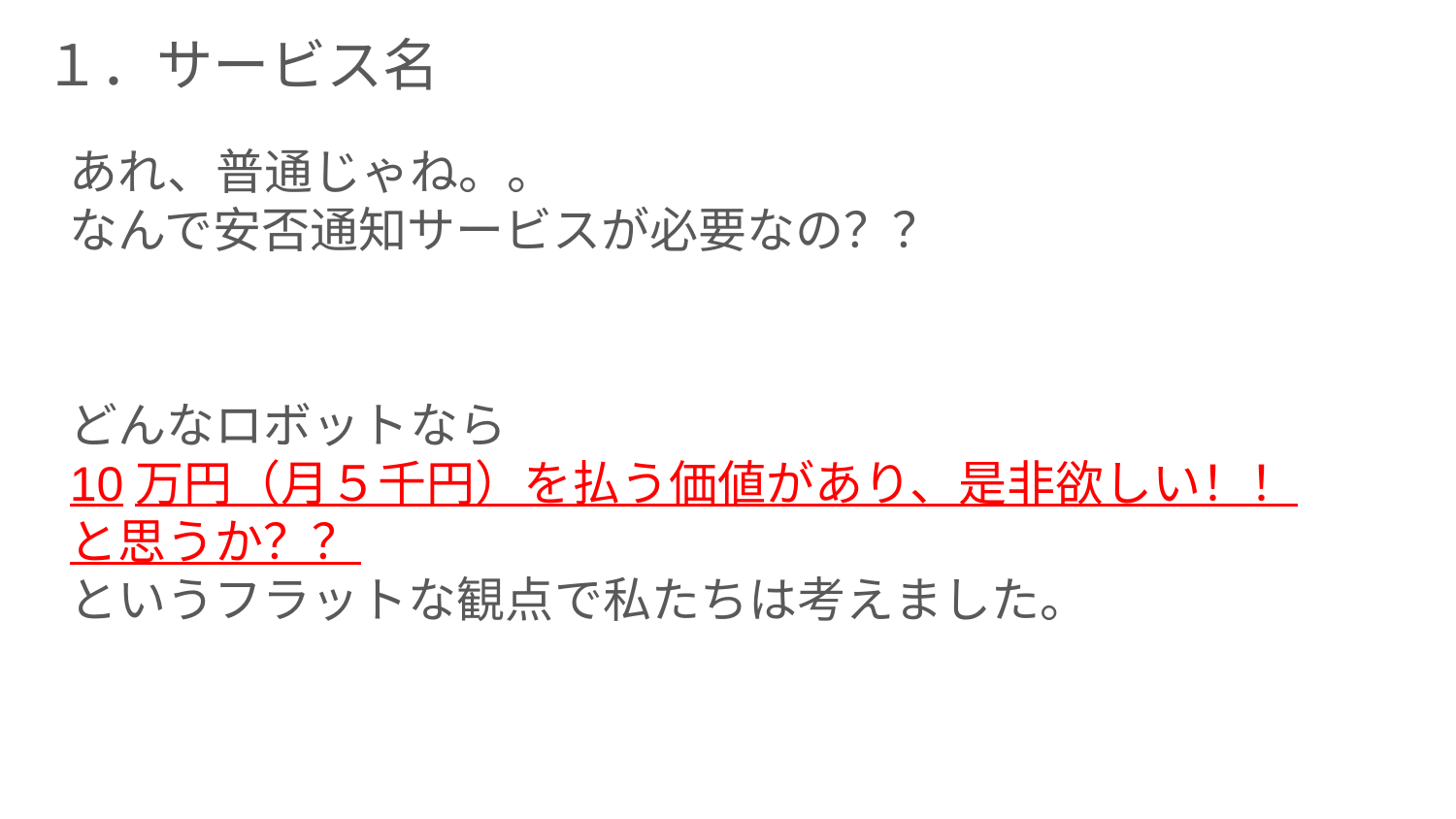

# １．サービス名
あれ、普通じゃね。。
なんで安否通知サービスが必要なの？？

どんなロボットなら
10万円（月５千円）を払う価値があり、是非欲しい！！
と思うか？？
というフラットな観点で私たちは考えました。